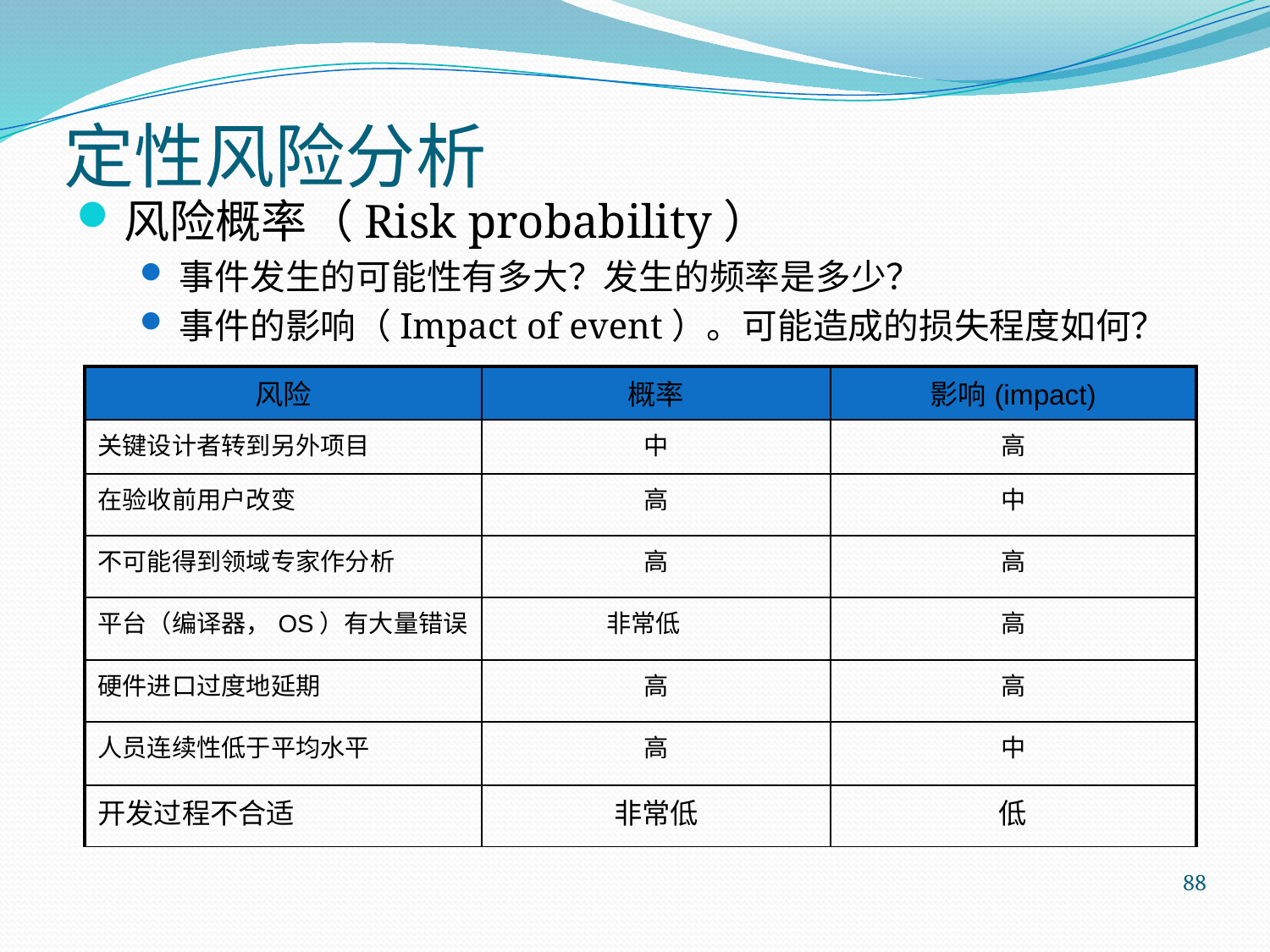

# 定性风险分析
风险概率（Risk probability）
事件发生的可能性有多大？发生的频率是多少？
事件的影响（Impact of event）。可能造成的损失程度如何？

| 风险 | 概率 | 影响(impact) |
| --- | --- | --- |
| 关键设计者转到另外项目 | 中 | 高 |
| 在验收前用户改变 | 高 | 中 |
| 不可能得到领域专家作分析 | 高 | 高 |
| 平台（编译器，OS）有大量错误 | 非常低 | 高 |
| 硬件进口过度地延期 | 高 | 高 |
| 人员连续性低于平均水平 | 高 | 中 |
| 开发过程不合适 | 非常低 | 低 |
88